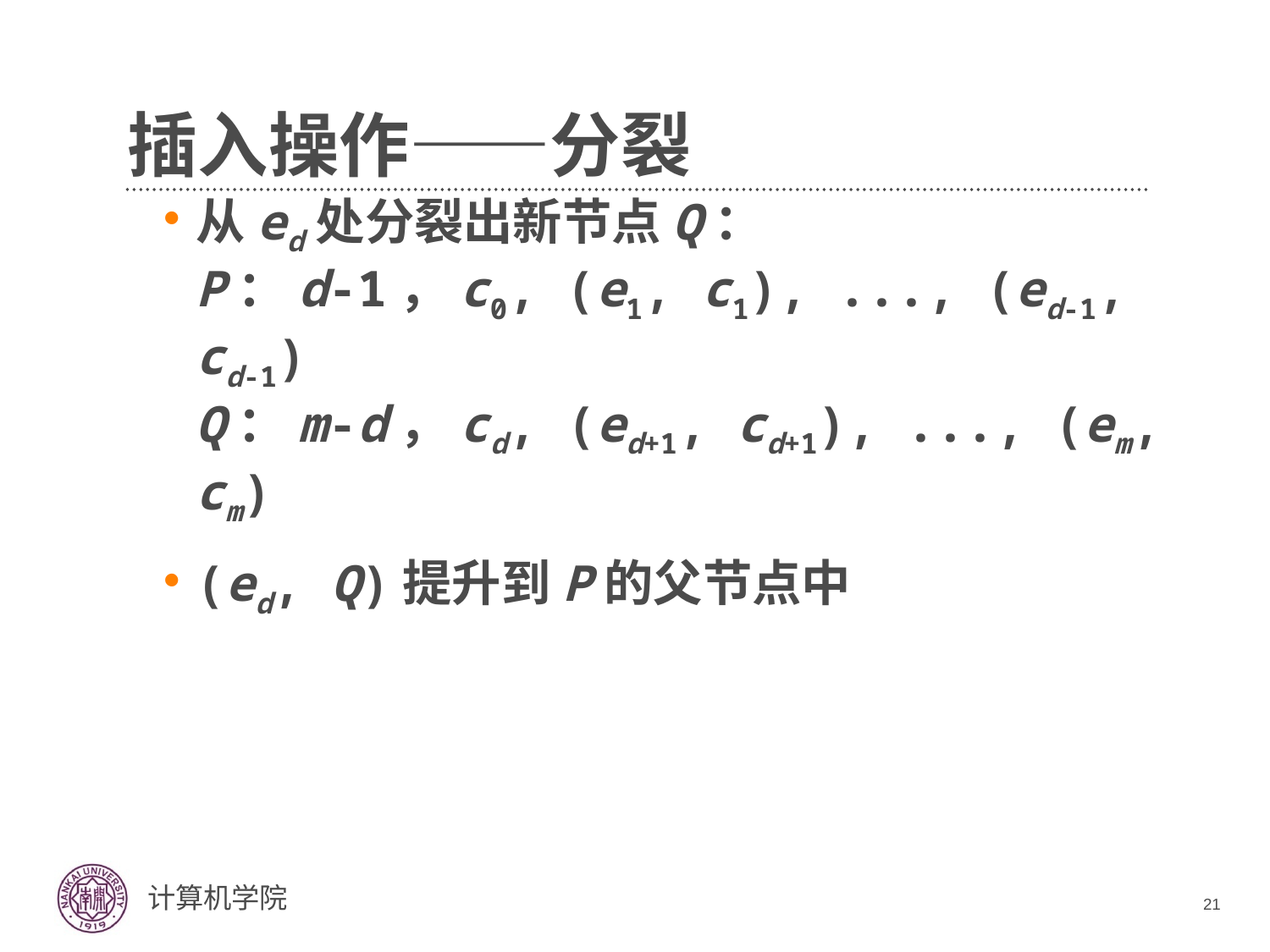

# 插入操作——分裂
从ed处分裂出新节点Q：
P：d-1，c0, (e1, c1), ..., (ed-1, cd-1)
Q：m-d，cd, (ed+1, cd+1), ..., (em, cm)
(ed, Q)提升到P的父节点中
21